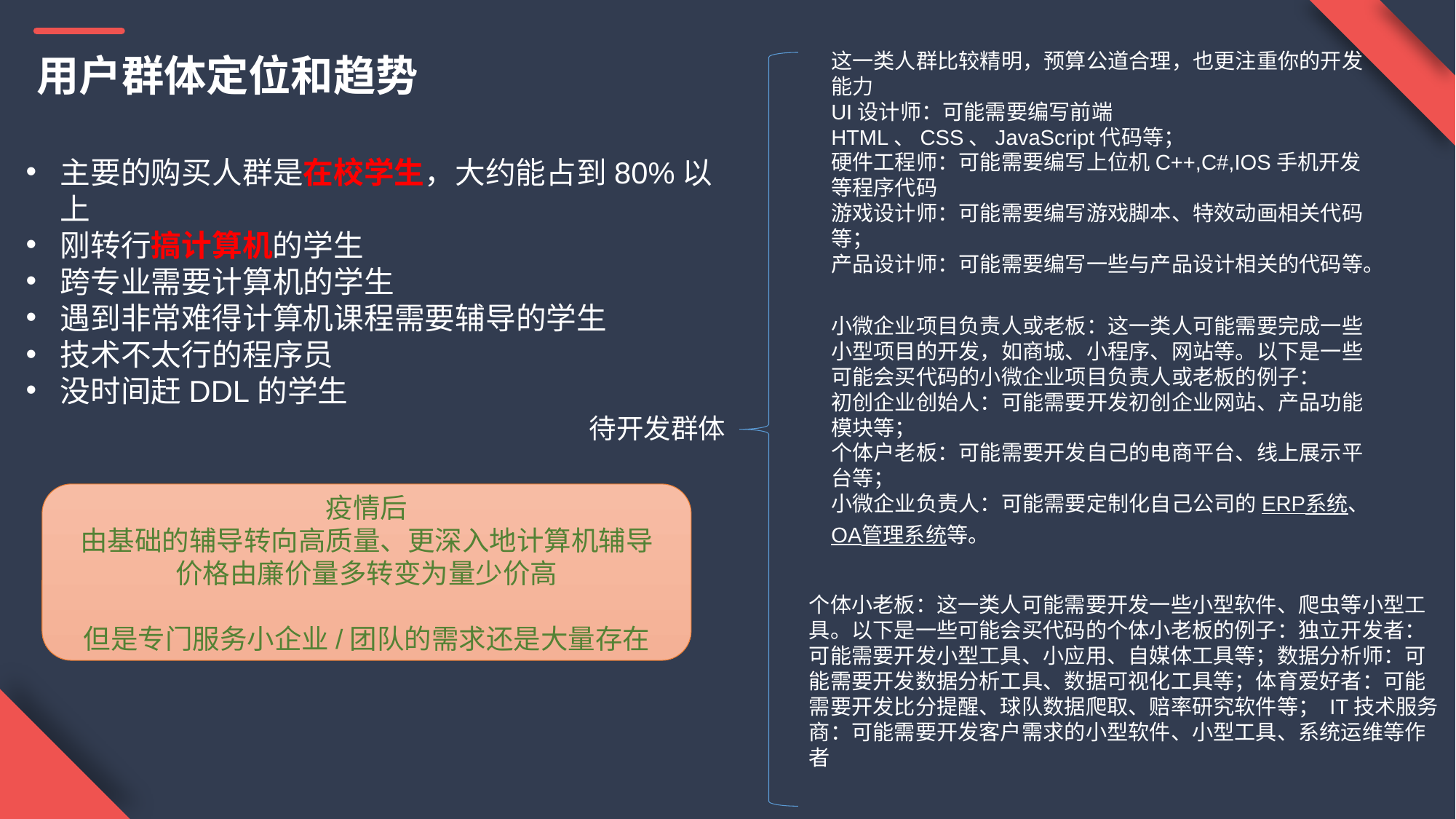

这一类人群比较精明，预算公道合理，也更注重你的开发能力
UI设计师：可能需要编写前端HTML、CSS、JavaScript代码等；
硬件工程师：可能需要编写上位机C++,C#,IOS手机开发等程序代码
游戏设计师：可能需要编写游戏脚本、特效动画相关代码等；
产品设计师：可能需要编写一些与产品设计相关的代码等。
用户群体定位和趋势

主要的购买人群是在校学生，大约能占到80%以上
刚转行搞计算机的学生
跨专业需要计算机的学生
遇到非常难得计算机课程需要辅导的学生
技术不太行的程序员
没时间赶DDL的学生

小微企业项目负责人或老板：这一类人可能需要完成一些小型项目的开发，如商城、小程序、网站等。以下是一些可能会买代码的小微企业项目负责人或老板的例子：
初创企业创始人：可能需要开发初创企业网站、产品功能模块等；
个体户老板：可能需要开发自己的电商平台、线上展示平台等；
小微企业负责人：可能需要定制化自己公司的ERP系统、OA管理系统等。

待开发群体
疫情后
由基础的辅导转向高质量、更深入地计算机辅导
价格由廉价量多转变为量少价高

但是专门服务小企业/团队的需求还是大量存在
个体小老板：这一类人可能需要开发一些小型软件、爬虫等小型工具。以下是一些可能会买代码的个体小老板的例子：独立开发者：可能需要开发小型工具、小应用、自媒体工具等；数据分析师：可能需要开发数据分析工具、数据可视化工具等；体育爱好者：可能需要开发比分提醒、球队数据爬取、赔率研究软件等； IT技术服务商：可能需要开发客户需求的小型软件、小型工具、系统运维等作者